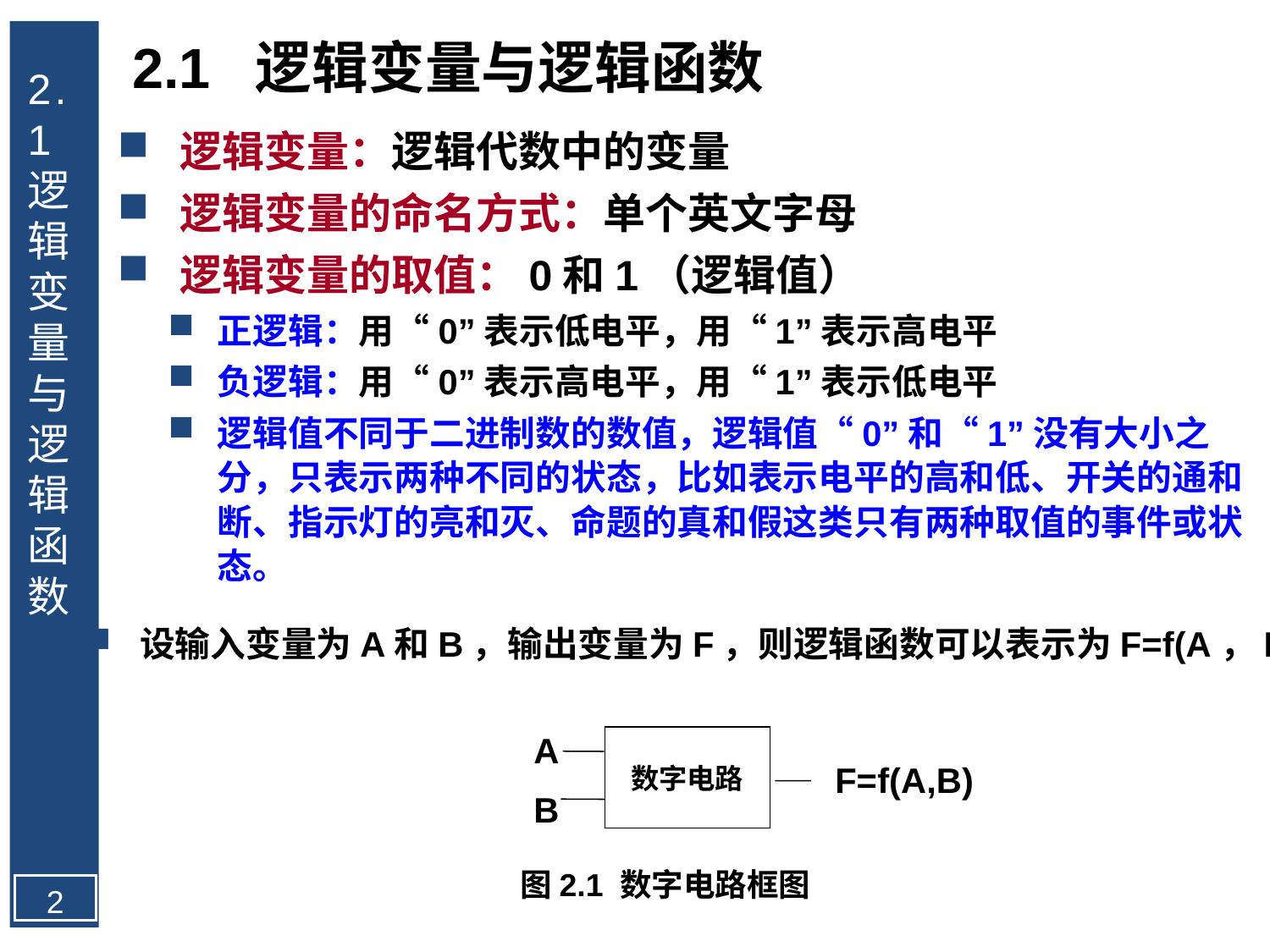

2.1  逻辑变量与逻辑函数
2.1  逻辑变量与逻辑函数
逻辑变量：逻辑代数中的变量
逻辑变量的命名方式：单个英文字母
逻辑变量的取值：0和1（逻辑值）
正逻辑：用“0”表示低电平，用“1”表示高电平
负逻辑：用“0”表示高电平，用“1”表示低电平
逻辑值不同于二进制数的数值，逻辑值“0”和“1”没有大小之分，只表示两种不同的状态，比如表示电平的高和低、开关的通和断、指示灯的亮和灭、命题的真和假这类只有两种取值的事件或状态。
  设输入变量为A和B，输出变量为F，则逻辑函数可以表示为F=f(A，B)。

数字电路
A

B

F=f(A,B)
图2.1 数字电路框图
2